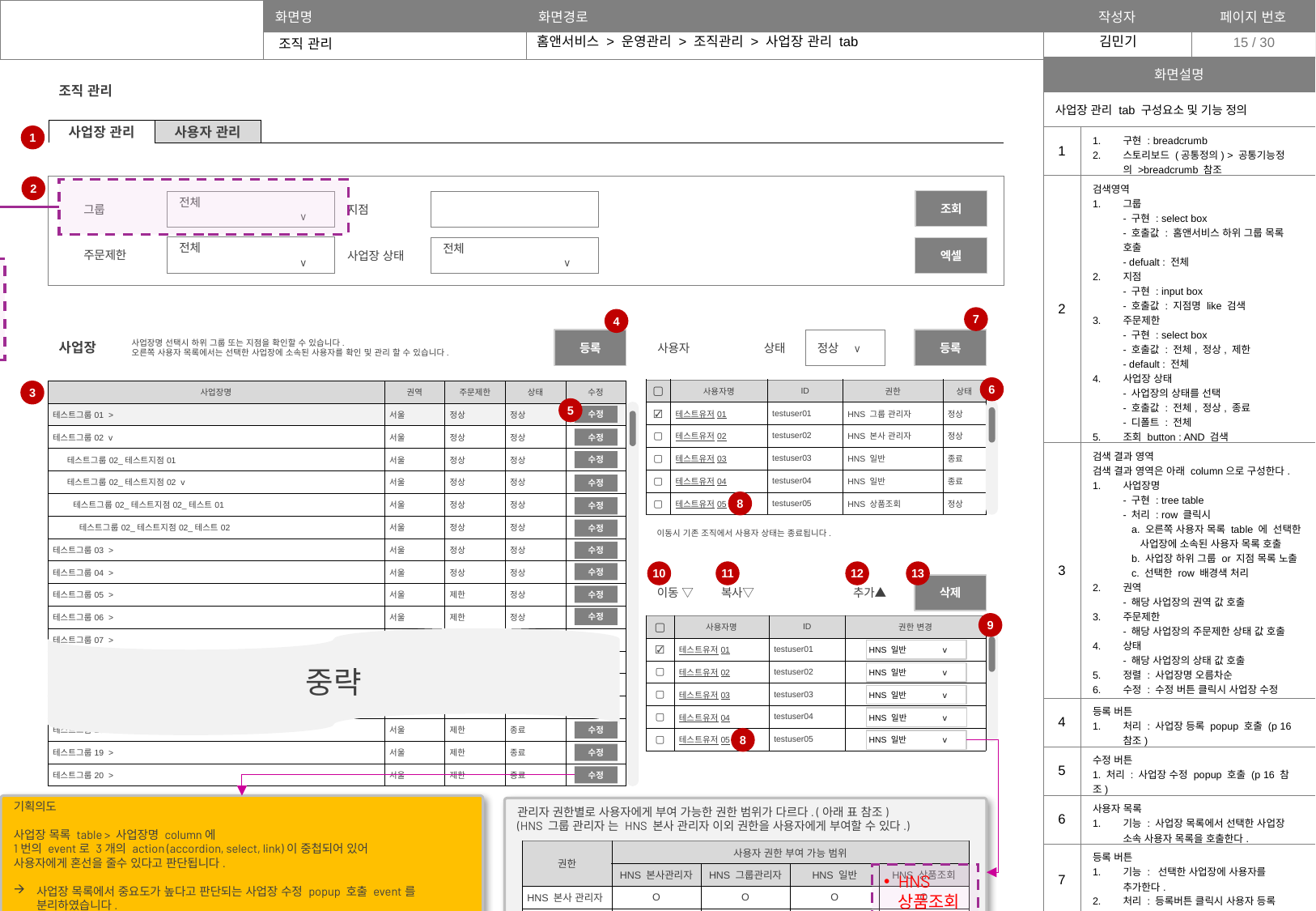

홈앤서비스 > 운영관리 > 조직관리 > 사업장 관리 tab
15
조직 관리
| 화면설명 |  |
| --- | --- |
| 사업장 관리 tab 구성요소 및 기능 정의 |  |
| 1 | 구현 : breadcrumb 스토리보드 (공통정의) > 공통기능정의 >breadcrumb 참조 |
| 2 | 검색영역 그룹 - 구현 : select box - 호출값 : 홈앤서비스 하위 그룹 목록 호출 - defualt : 전체 지점 - 구현 : input box - 호출값 : 지점명 like 검색 주문제한 - 구현 : select box - 호출값 : 전체, 정상, 제한 - default : 전체 사업장 상태 - 사업장의 상태를 선택 - 호출값 : 전체, 정상, 종료 - 디폴트 : 전체 조회 button : AND 검색 엑셀다운 - 기능 : 조회 조건에 해당하는 결과값을 엑셀로 변화 후 다운로드 기능 제공 |
| 3 | 검색 결과 영역 검색 결과 영역은 아래 column으로 구성한다. 사업장명 - 구현 : tree table - 처리 : row 클릭시 a. 오른쪽 사용자 목록 table 에 선택한 사업장에 소속된 사용자 목록 호출 b. 사업장 하위 그룹 or 지점 목록 노출 c. 선택한 row 배경색 처리 권역 - 해당 사업장의 권역 값 호출 주문제한 - 해당 사업장의 주문제한 상태 값 호출 상태 - 해당 사업장의 상태 값 호출 정렬 : 사업장명 오름차순 수정 : 수정 버튼 클릭시 사업장 수정 popup 호출 scroll - 처리 : 목록 30개 초과시 scroll 처리 |
| 4 | 등록 버튼 처리 : 사업장 등록 popup 호출 (p 16 참조) |
| 5 | 수정 버튼 1. 처리 : 사업장 수정 popup 호출 (p 16 참조) |
| 6 | 사용자 목록 기능 : 사업장 목록에서 선택한 사업장 소속 사용자 목록을 호출한다. |
| 7 | 등록 버튼 기능 : 선택한 사업장에 사용자를 추가한다. 처리 : 등록버튼 클릭시 사용자 등록 popup 호출 (p 17 참조) |
| 8 | 사용자명 클릭시 사용자 상세 popup 호출 (p 18 참조) |
| 9 | 변경 table - 기능 ; 사용자 목록의 사용자를 관리(사업장/권한변경, 삭제)할 수 있는 table이다. 사용자명 ID 권한변경 - 구현 : select box - 호출값 : 상품조회, 일반, 그룹관리자, 본사관리자 - default : 일반 |
| 10 | 이동 버튼 기능 : 사용자 목록에서 선택한 항목을 변경 table로 이동시킨다. (이동시 기존 조직에서 사용자 상태는 종료시킨다.) 변경 table의 사용자는 default (일반) 권한을 가진다. 사용자 미선택시 popup ( p 19 참조) |
| 11 | 복사 버튼 - 기능 : 선택한 항목을 아래 목록으로 복사 - 변경 table의 사용자는 default (일반) 권한을 가진다. - 사용자 미선택시 popup ( p 19 참조) |
| 12 | 추가 버튼 - 변경 table의 사용자를 상단 사용자목록에 추가한다. 동일한 사용자가 사용자 목록에 있을 경우, 변경 table의 권한으로 업데이트 한다. 사용자 미선택시 popup ( p 19 참조) |
| 13 | 삭제 버튼 변경 table에서 지정한 사용자 사용자 미선택시 popup ( p 19 참조) |
| 14 | 권한변경 기능 : 사용자의 권한을 변경한다. |
조직 관리
| 사업장 관리 | 사용자 관리 |  |  |  |  |  |  |  |
| --- | --- | --- | --- | --- | --- | --- | --- | --- |
1

2

조회
그룹
전체		v
지점

주문제한
전체		v
사업장 상태
전체		v
엑셀
그룹관리자는 자신의 그룹이 Display되고 disabled 처리 수 있음
본사관리자는 모든 그룹조회 가능
7
4
사업장
사업장명 선택시 하위 그룹 또는 지점을 확인할 수 있습니다.
오른쪽 사용자 목록에서는 선택한 사업장에 소속된 사용자를 확인 및 관리 할 수 있습니다.
등록
사용자
상태
정상    v
등록
6
| ▢ | 사용자명 | ID | 권한 | 상태 |
| --- | --- | --- | --- | --- |
| ☑️ | 테스트유저01 | testuser01 | HNS 그룹 관리자 | 정상 |
| ▢ | 테스트유저02 | testuser02 | HNS 본사 관리자 | 정상 |
| ▢ | 테스트유저03 | testuser03 | HNS 일반 | 종료 |
| ▢ | 테스트유저04 | testuser04 | HNS 일반 | 종료 |
| ▢ | 테스트유저05 | testuser05 | HNS 상품조회 | 정상 |
3
| 사업장명 | 권역 | 주문제한 | 상태 | 수정 |
| --- | --- | --- | --- | --- |
| 테스트그룹01 > | 서울 | 정상 | 정상 |  |
| 테스트그룹02 v | 서울 | 정상 | 정상 |  |
| 테스트그룹02\_테스트지점01 | 서울 | 정상 | 정상 |  |
| 테스트그룹02\_테스트지점02 v | 서울 | 정상 | 정상 |  |
| 테스트그룹02\_테스트지점02\_테스트01 | 서울 | 정상 | 정상 |  |
| 테스트그룹02\_테스트지점02\_테스트02 | 서울 | 정상 | 정상 |  |
| 테스트그룹03 > | 서울 | 정상 | 정상 |  |
| 테스트그룹04 > | 서울 | 정상 | 정상 |  |
| 테스트그룹05 > | 서울 | 제한 | 정상 |  |
| 테스트그룹06 > | 서울 | 제한 | 정상 |  |
| 테스트그룹07 > | 서울 |  |  |  |
|  | 서울 |  |  |  |
|  | 서울 |  |  |  |
|  | 서울 | 제한 |  |  |
| 테스트그룹18 > | 서울 | 제한 | 종료 |  |
| 테스트그룹19 > | 서울 | 제한 | 종료 |  |
| 테스트그룹20 > | 서울 | 제한 | 종료 |  |
5

수정

수정
수정
수정
8
수정
이동시 기존 조직에서 사용자 상태는 종료됩니다.
수정
수정
10
11
12
13
수정
이동 ▽
복사▽
추가▲
삭제
수정
수정
9
| ▢ | 사용자명 | ID | 권한 변경 |
| --- | --- | --- | --- |
| ☑️ | 테스트유저01 | testuser01 |  |
| ▢ | 테스트유저02 | testuser02 |  |
| ▢ | 테스트유저03 | testuser03 |  |
| ▢ | 테스트유저04 | testuser04 |  |
| ▢ | 테스트유저05 | testuser05 |  |

중략

 HNS 일반              v
 HNS 일반              v
 HNS 일반              v
 HNS 일반              v
수정
8
 HNS 일반              v
수정
수정
기획의도

사업장 목록 table > 사업장명 column에
1번의 event로 3개의 action (accordion, select, link)이 중첩되어 있어
사용자에게 혼선을 줄수 있다고 판단됩니다.

사업장 목록에서 중요도가 높다고 판단되는 사업장 수정 popup 호출 event를 분리하였습니다.
2개 action(accordion 과 select) 에 대해서는 목록 상담 안내문구에 서술하여 혼선을 최소화 하고자 하였습니다.
관리자 권한별로 사용자에게 부여 가능한 권한 범위가 다르다. (아래 표 참조)
(HNS 그룹 관리자 는 HNS 본사 관리자 이외 권한을 사용자에게 부여할 수 있다.)

| 권한 | 사용자 권한 부여 가능 범위 |  |  |  |
| --- | --- | --- | --- | --- |
|  | HNS 본사관리자 | HNS 그룹관리자 | HNS 일반 | HNS 상품조회 |
| HNS 본사 관리자 | O | O | O | O |
| HNS 그룹 관리자 | X | O | O | O |
HNS 상품조회 제거